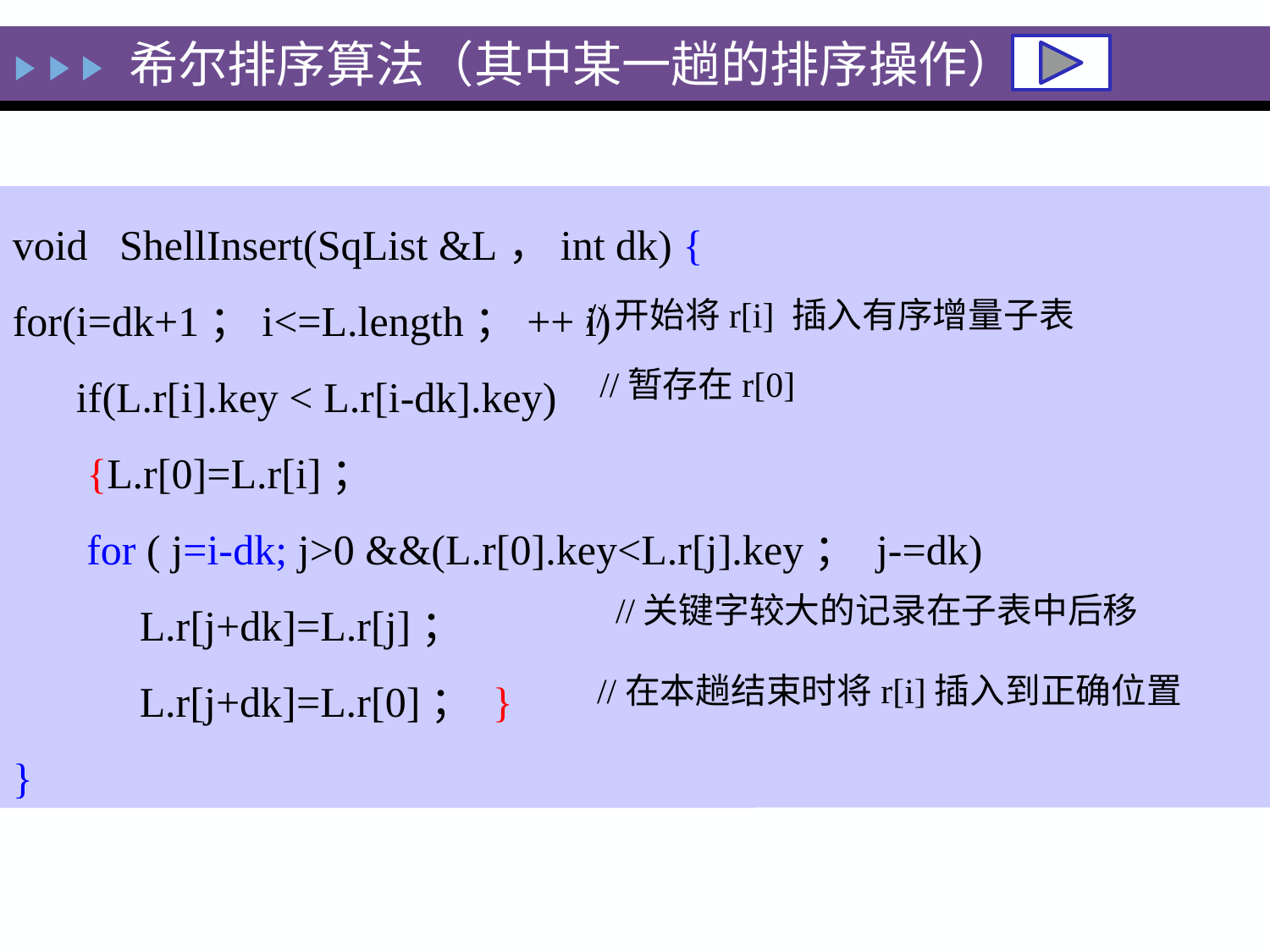

希尔排序算法（其中某一趟的排序操作）

void   ShellInsert(SqList &L，int dk) {
for(i=dk+1；i<=L.length；++ i)
      if(L.r[i].key < L.r[i-dk].key)
       {L.r[0]=L.r[i]；
       for ( j=i-dk; j>0 &&(L.r[0].key<L.r[j].key； j-=dk)
	L.r[j+dk]=L.r[j]；
   	L.r[j+dk]=L.r[0]； }
}
//开始将r[i] 插入有序增量子表
//暂存在r[0]
//关键字较大的记录在子表中后移
//在本趟结束时将r[i]插入到正确位置